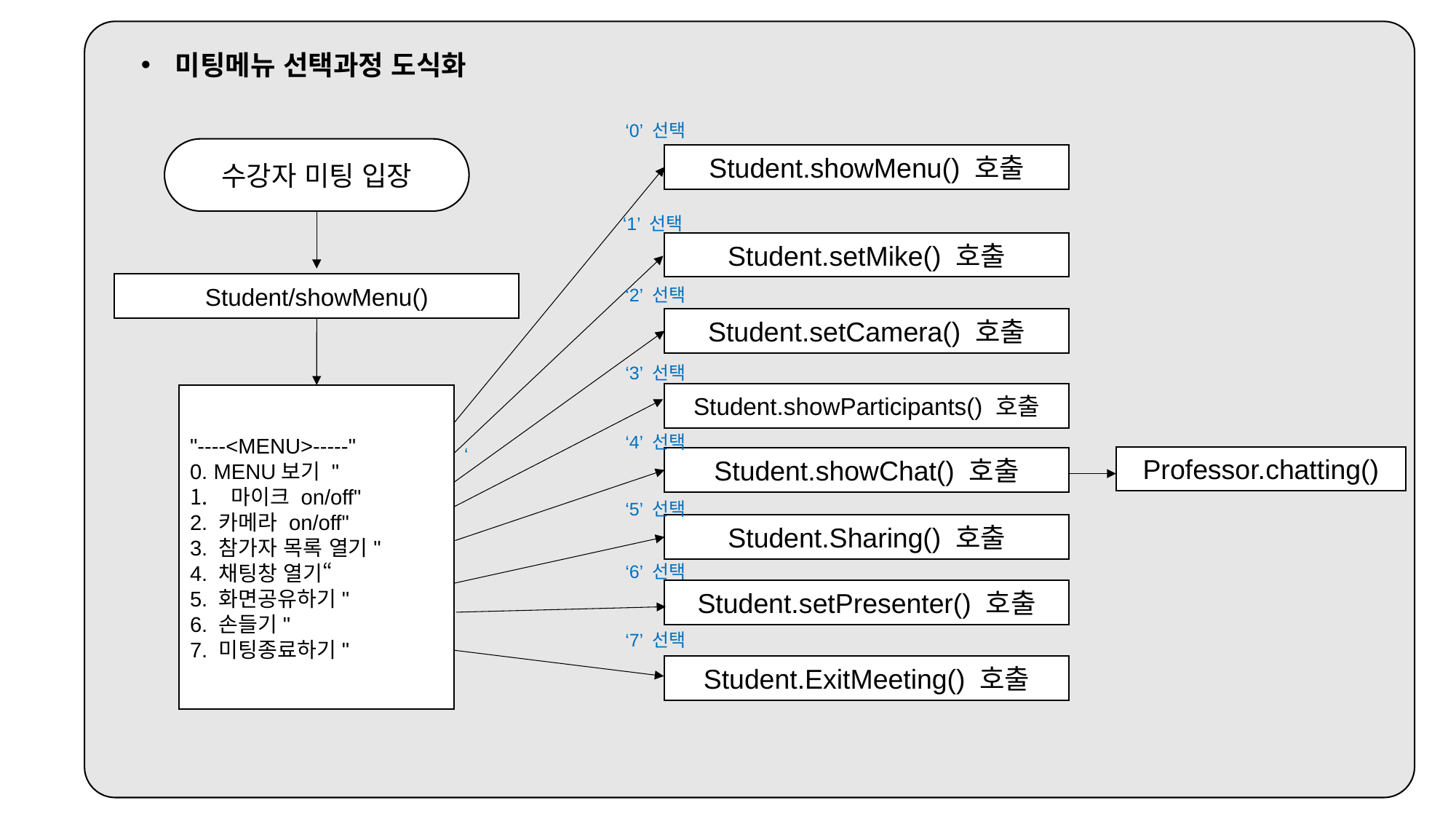

미팅메뉴 선택과정 도식화
‘0’ 선택
수강자 미팅 입장
Student.showMenu() 호출
‘1’ 선택
Student.setMike() 호출
Student/showMenu()
‘2’ 선택
Student.setCamera() 호출
‘3’ 선택
Student.showParticipants() 호출
"----<MENU>-----"
0. MENU보기 "
마이크 on/off"
2. 카메라 on/off"
3. 참가자 목록 열기"
4. 채팅창 열기“
5. 화면공유하기"
6. 손들기"
7. 미팅종료하기"
‘4’ 선택
‘
Professor.chatting()
Student.showChat() 호출
‘5’ 선택
Student.Sharing() 호출
‘6’ 선택
Student.setPresenter() 호출
‘7’ 선택
Student.ExitMeeting() 호출